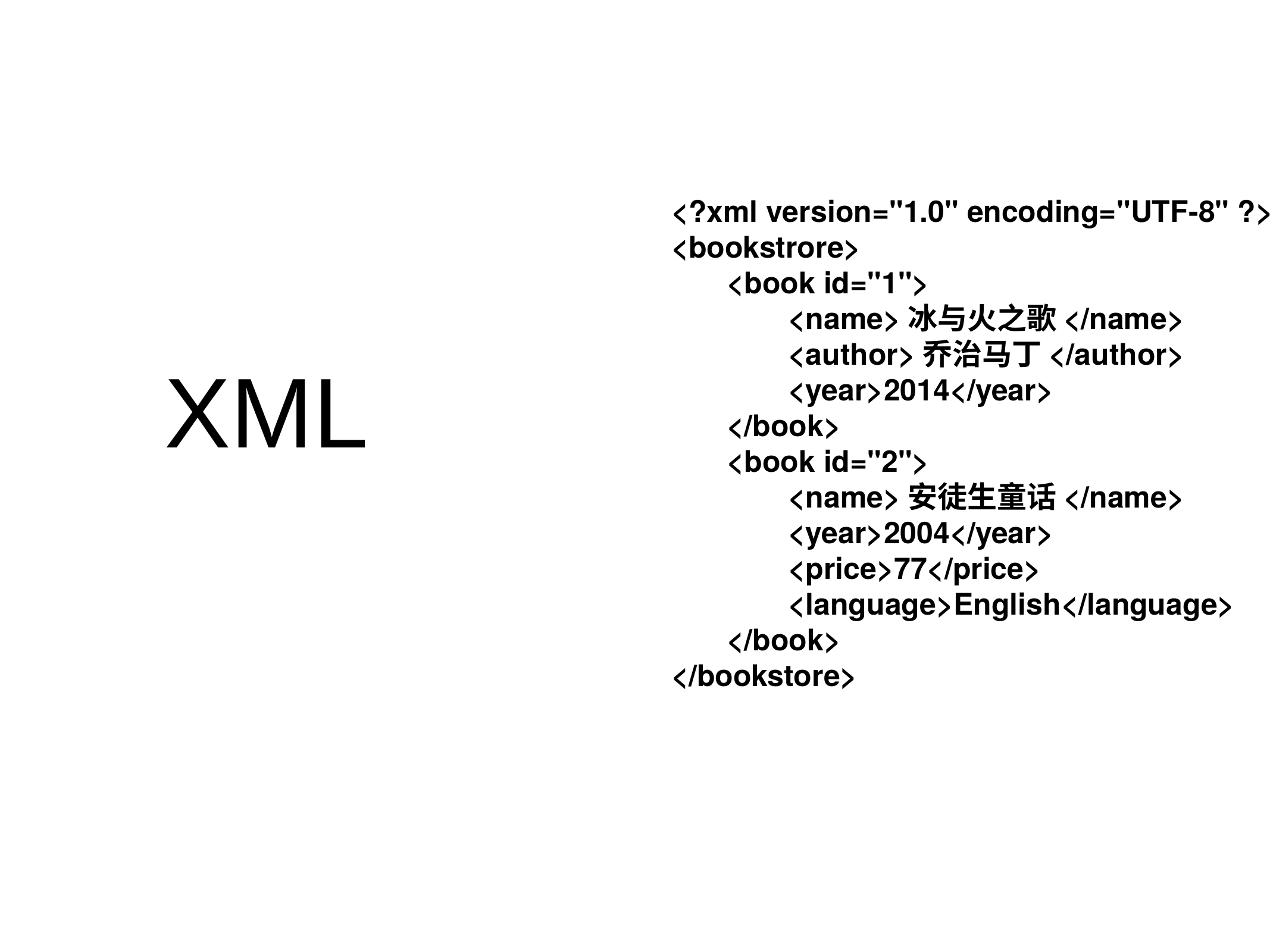

<?xml version="1.0" encoding="UTF-8" ?>
<bookstrore>
    <book id="1">
      <name>冰与火之歌</name>
      <author>乔治马丁</author>
      <year>2014</year>
    </book>
    <book id="2">
      <name>安徒生童话</name>
      <year>2004</year>
      <price>77</price>
      <language>English</language>
    </book>
</bookstore>
# XML